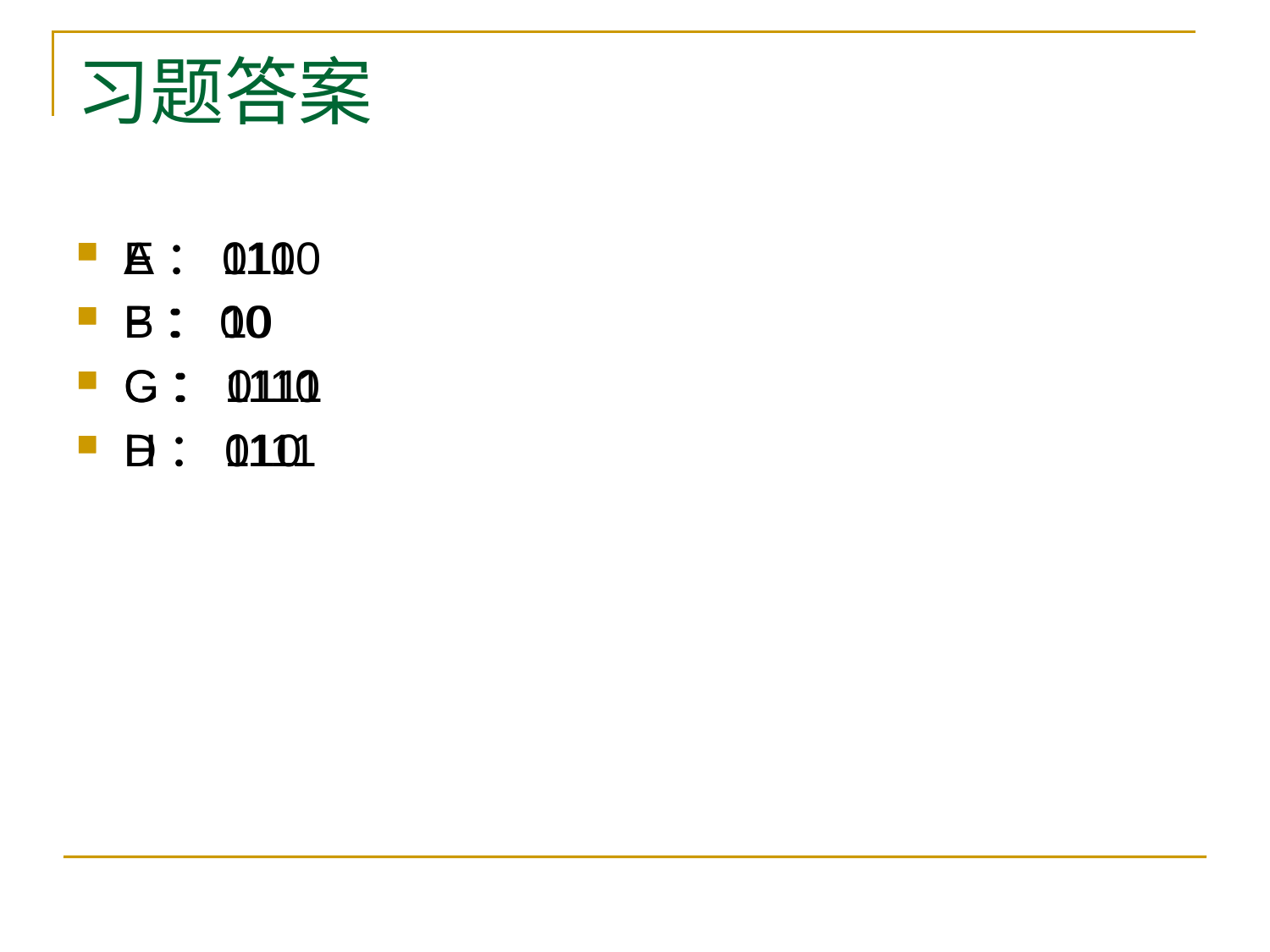

# 习题答案
A：0110
B：10
C：1110
D：1111
E：110
F：00
G：0111
H：010